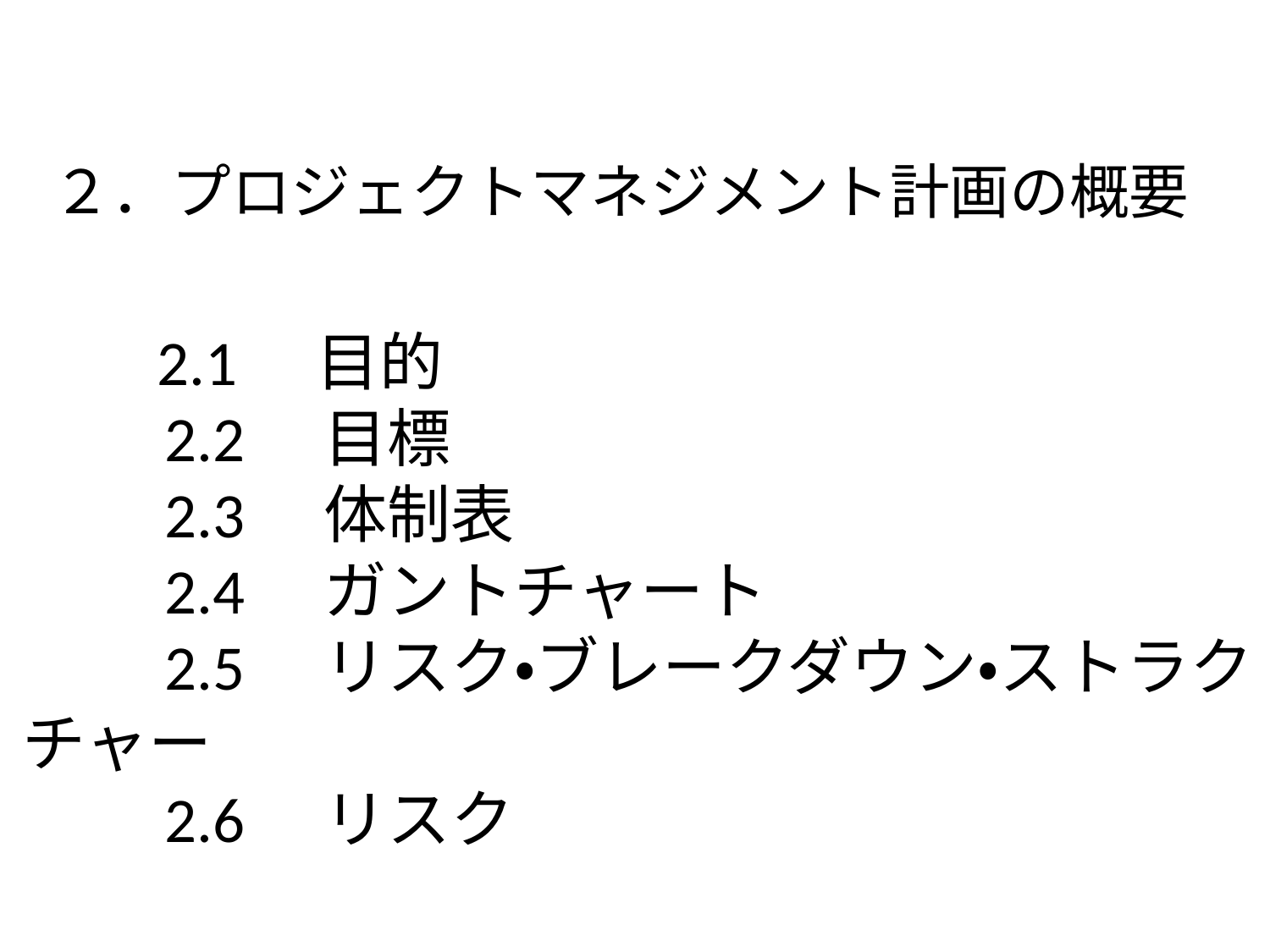

# ２．プロジェクトマネジメント計画の概要
　　　　2.1　目的
　　2.2　目標
　　2.3　体制表
　　2.4　ガントチャート
　　2.5　リスク・ブレークダウン・ストラクチャー
　　2.6　リスク